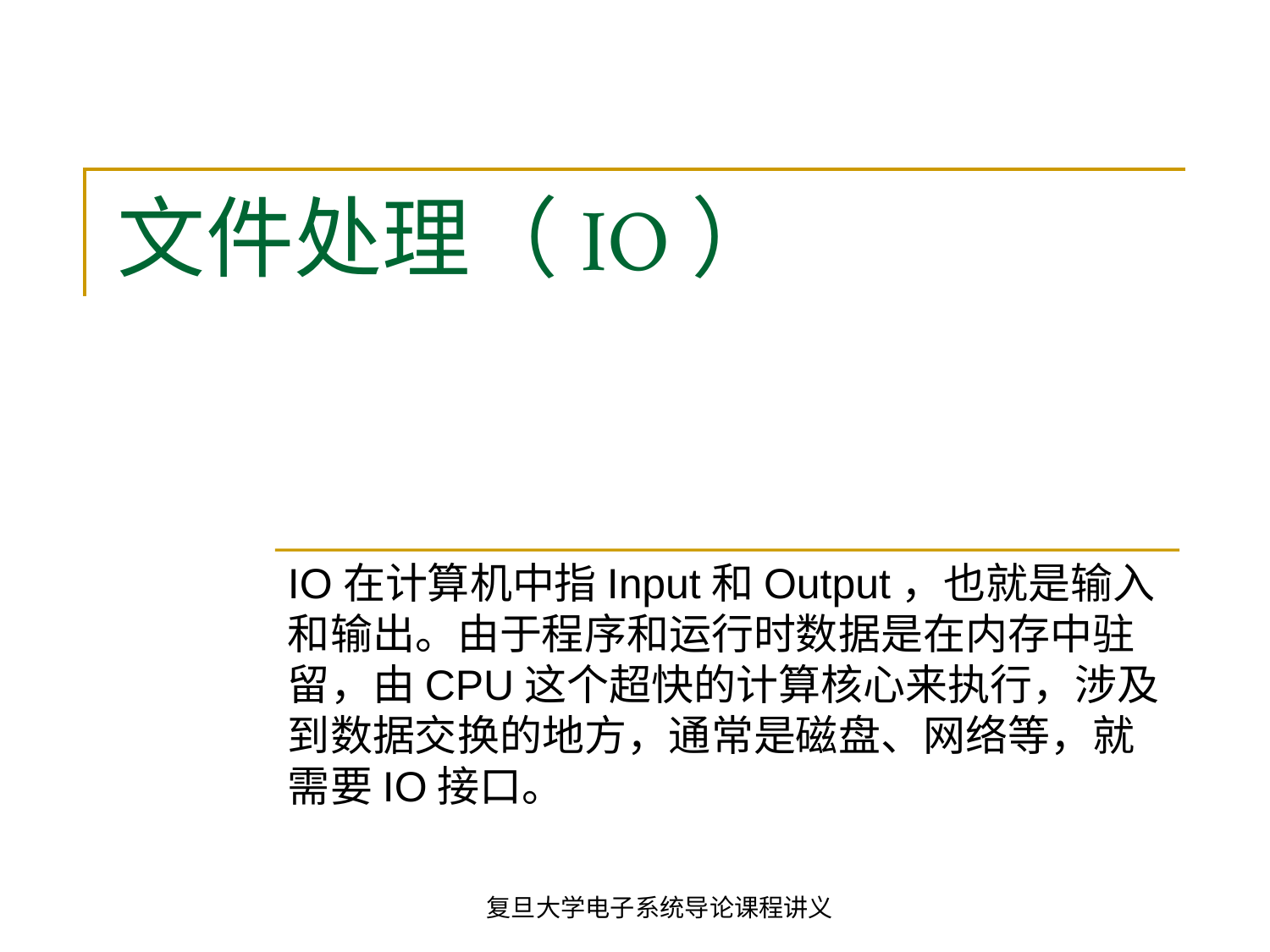

# 文件处理（IO）
IO在计算机中指Input和Output，也就是输入和输出。由于程序和运行时数据是在内存中驻留，由CPU这个超快的计算核心来执行，涉及到数据交换的地方，通常是磁盘、网络等，就需要IO接口。